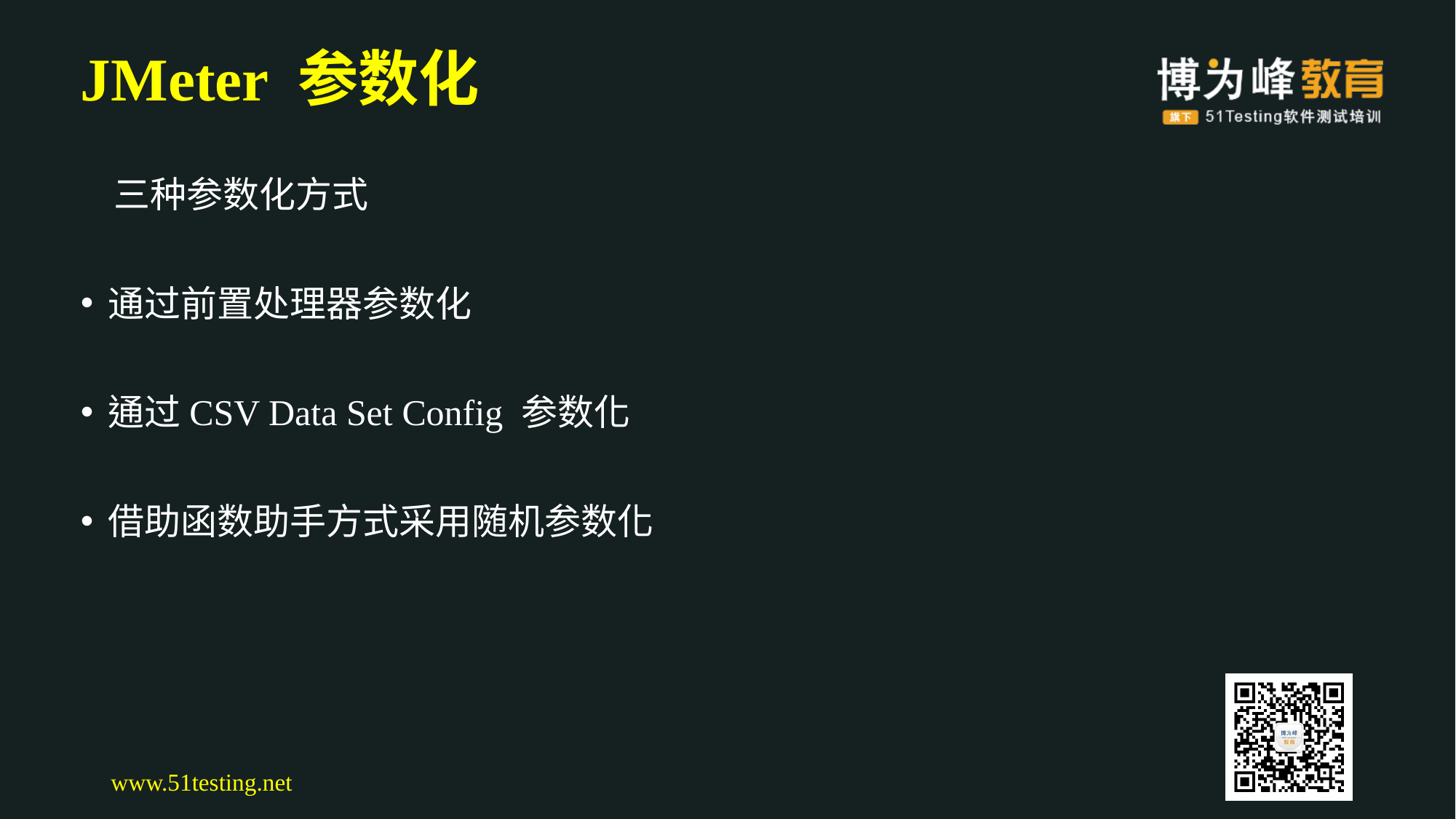

# JMeter 参数化
   三种参数化方式

通过前置处理器参数化

通过CSV Data Set Config 参数化

借助函数助手方式采用随机参数化
www.51testing.net